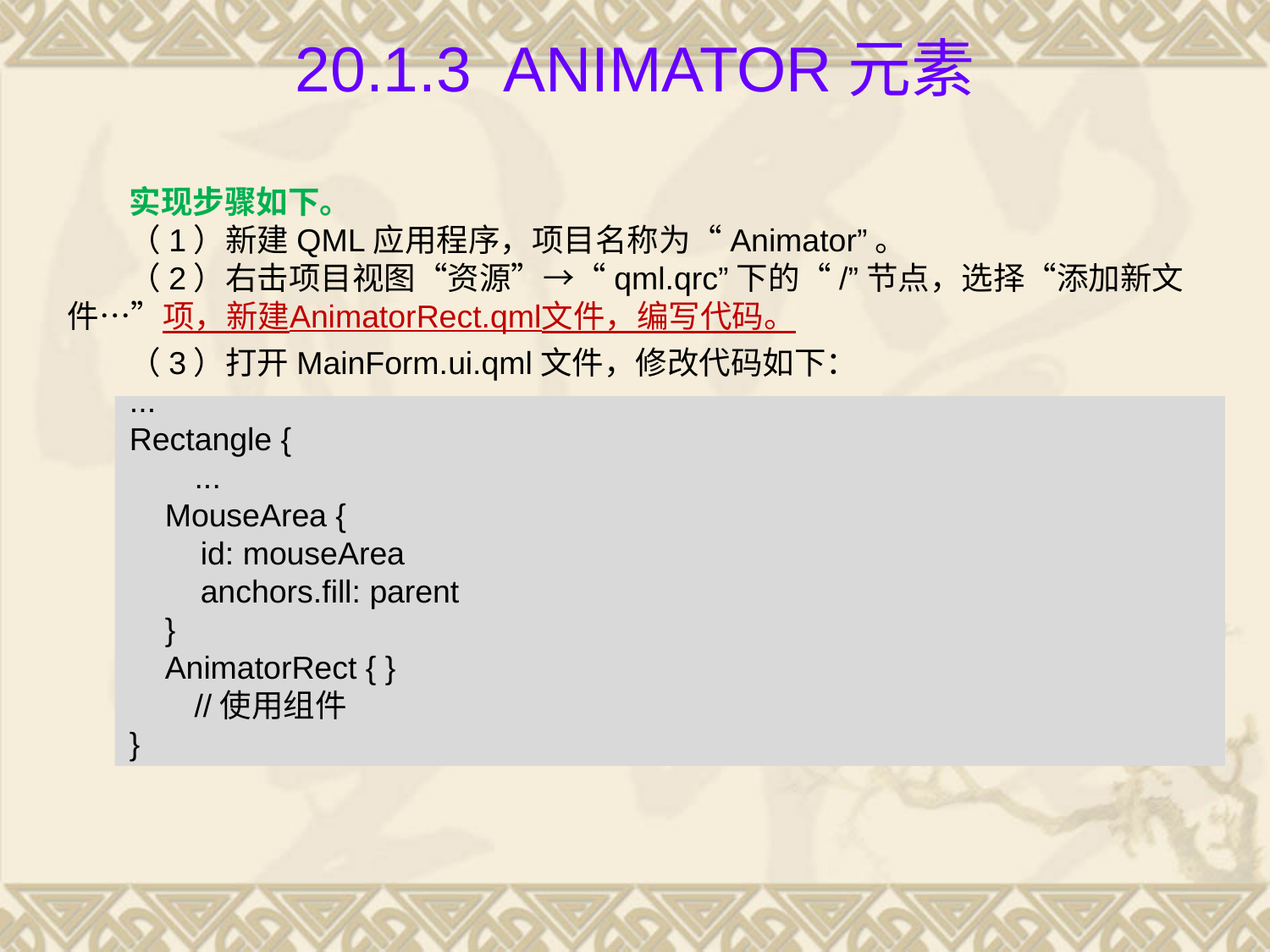

# 20.1.3  Animator元素
实现步骤如下。
（1）新建QML应用程序，项目名称为“Animator”。
（2）右击项目视图“资源”→“qml.qrc”下的“/”节点，选择“添加新文件…”项，新建AnimatorRect.qml文件，编写代码。
（3）打开MainForm.ui.qml文件，修改代码如下：
...
Rectangle {
	...
    MouseArea {
        id: mouseArea
        anchors.fill: parent
    }
    AnimatorRect { }								//使用组件
}